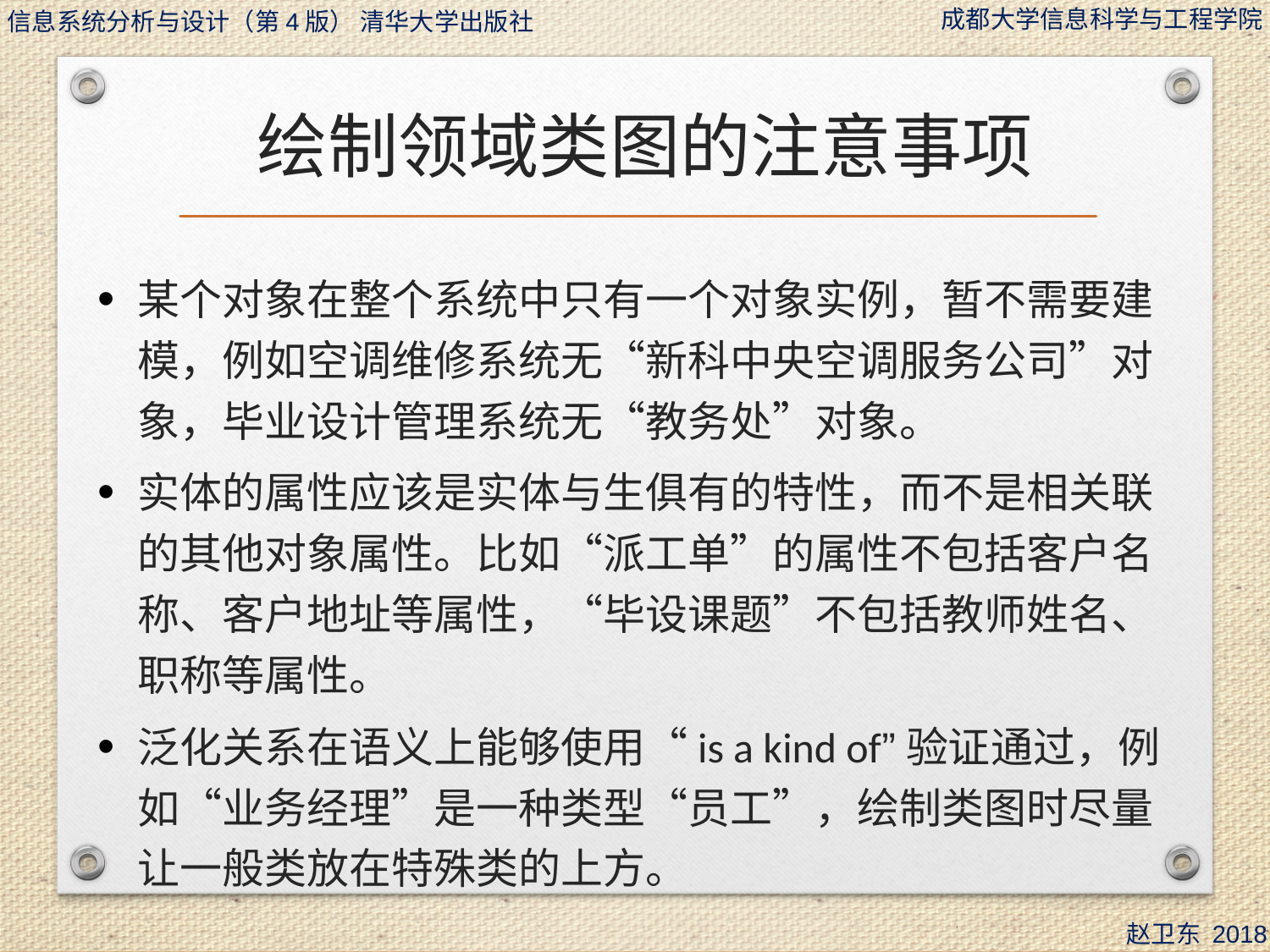

# 绘制领域类图的注意事项
某个对象在整个系统中只有一个对象实例，暂不需要建模，例如空调维修系统无“新科中央空调服务公司”对象，毕业设计管理系统无“教务处”对象。
实体的属性应该是实体与生俱有的特性，而不是相关联的其他对象属性。比如“派工单”的属性不包括客户名称、客户地址等属性，“毕设课题”不包括教师姓名、职称等属性。
泛化关系在语义上能够使用“is a kind of”验证通过，例如“业务经理”是一种类型“员工”，绘制类图时尽量让一般类放在特殊类的上方。